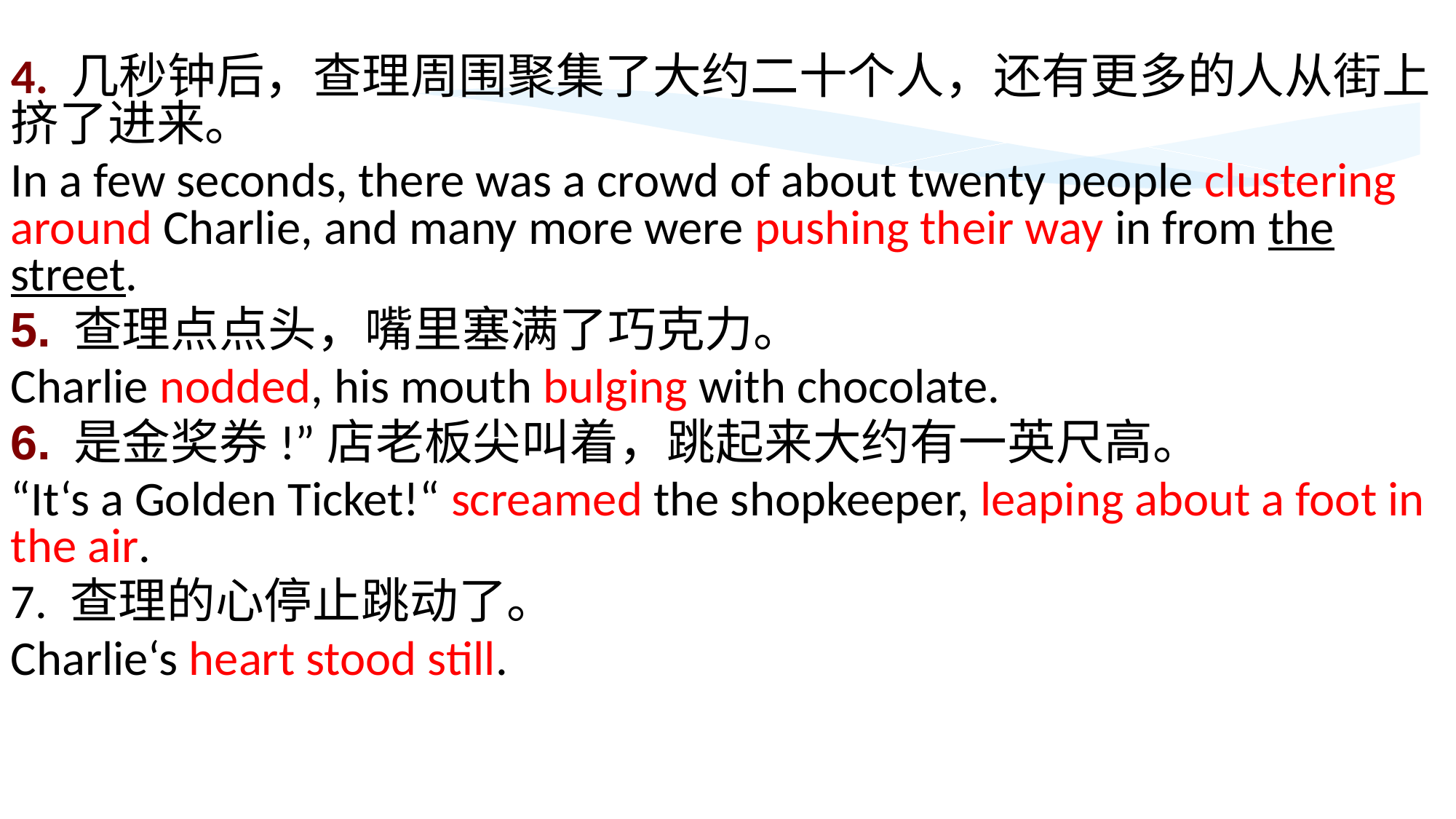

4. 几秒钟后，查理周围聚集了大约二十个人，还有更多的人从街上挤了进来。
In a few seconds, there was a crowd of about twenty people clustering around Charlie, and many more were pushing their way in from the street.
5. 查理点点头，嘴里塞满了巧克力。
Charlie nodded, his mouth bulging with chocolate.
6. 是金奖券!”店老板尖叫着，跳起来大约有一英尺高。
“It‘s a Golden Ticket!“ screamed the shopkeeper, leaping about a foot in the air.
7. 查理的心停止跳动了。
Charlie‘s heart stood still.